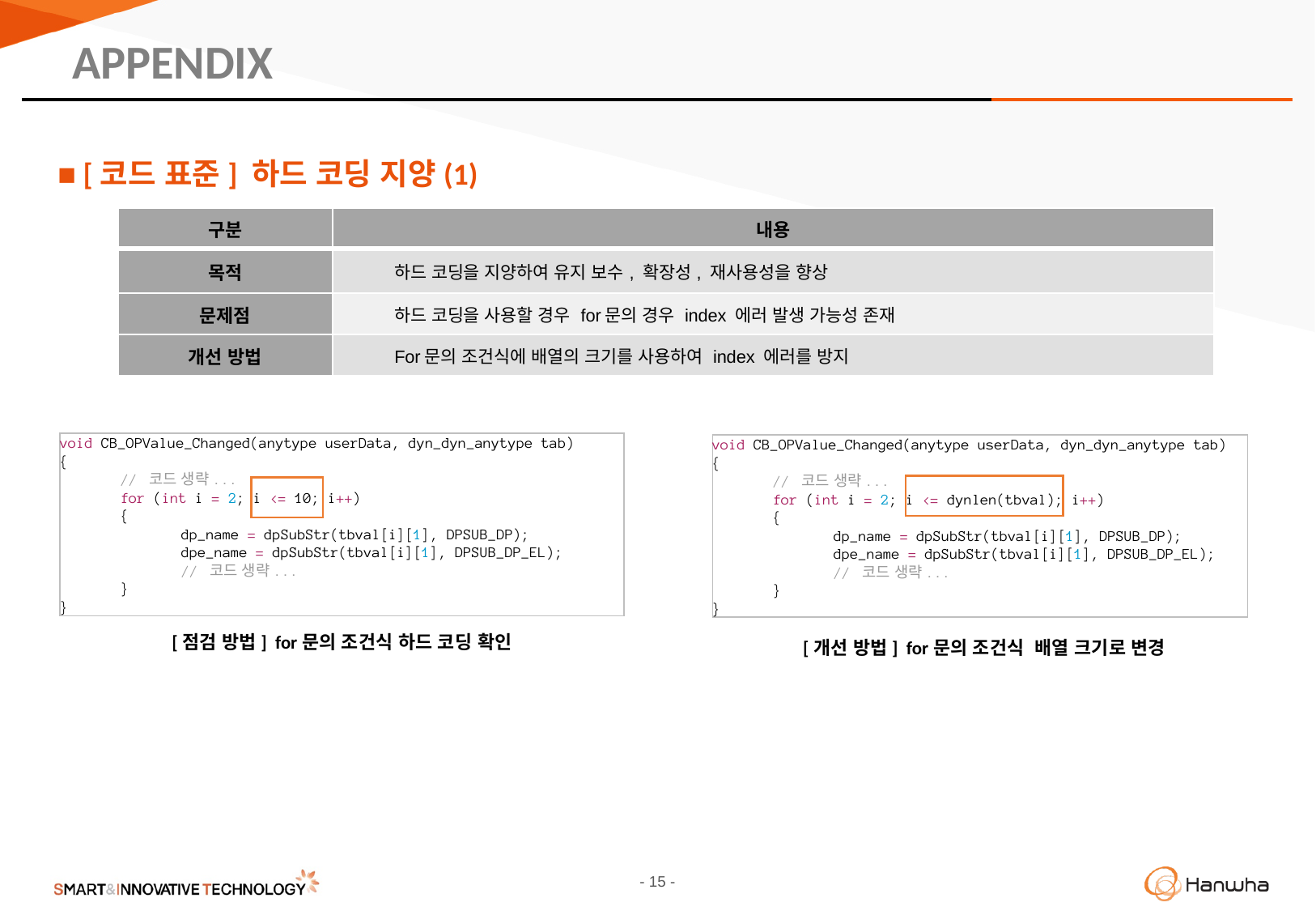

APPENDIX
■ [코드 표준] 하드 코딩 지양(1)
| 구분 | 내용 |
| --- | --- |
| 목적 | 하드 코딩을 지양하여 유지 보수, 확장성, 재사용성을 향상 |
| 문제점 | 하드 코딩을 사용할 경우 for문의 경우 index 에러 발생 가능성 존재 |
| 개선 방법 | For문의 조건식에 배열의 크기를 사용하여 index 에러를 방지 |
void CB_OPValue_Changed(anytype userData, dyn_dyn_anytype tab)
{
// 코드 생략...
for (int i = 2; i <= 10; i++)
{
dp_name = dpSubStr(tbval[i][1], DPSUB_DP);
dpe_name = dpSubStr(tbval[i][1], DPSUB_DP_EL);
// 코드 생략...
}
}
void CB_OPValue_Changed(anytype userData, dyn_dyn_anytype tab)
{
// 코드 생략...
for (int i = 2; i <= dynlen(tbval); i++)
{
dp_name = dpSubStr(tbval[i][1], DPSUB_DP);
dpe_name = dpSubStr(tbval[i][1], DPSUB_DP_EL);
// 코드 생략...
}
}

[점검 방법]  for문의 조건식 하드 코딩 확인
[개선 방법]  for문의 조건식  배열 크기로 변경